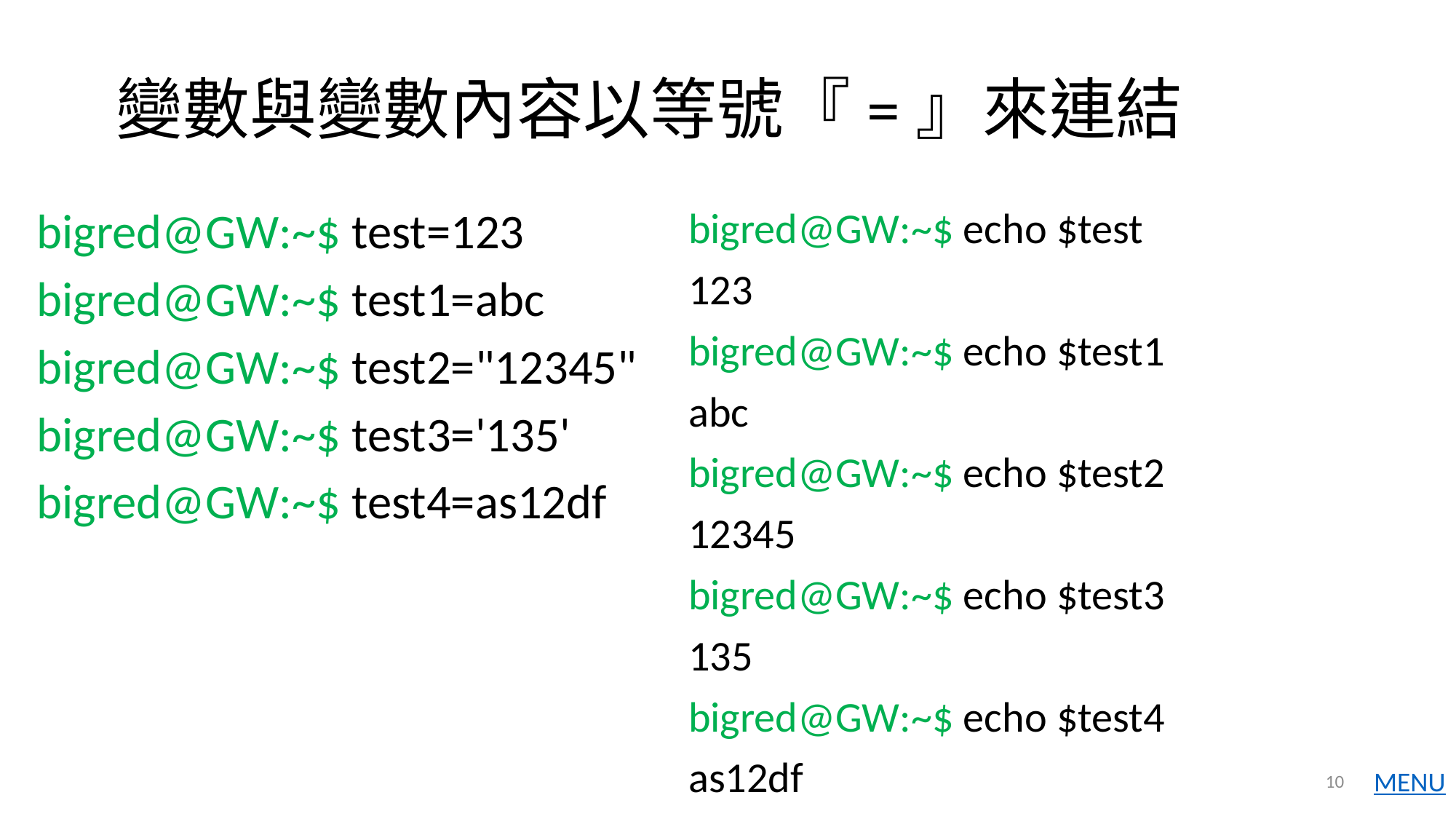

# 變數與變數內容以等號『=』來連結
bigred@GW:~$ test=123
bigred@GW:~$ test1=abc
bigred@GW:~$ test2="12345"
bigred@GW:~$ test3='135'
bigred@GW:~$ test4=as12df

bigred@GW:~$ echo $test
123
bigred@GW:~$ echo $test1
abc
bigred@GW:~$ echo $test2
12345
bigred@GW:~$ echo $test3
135
bigred@GW:~$ echo $test4
as12df

10